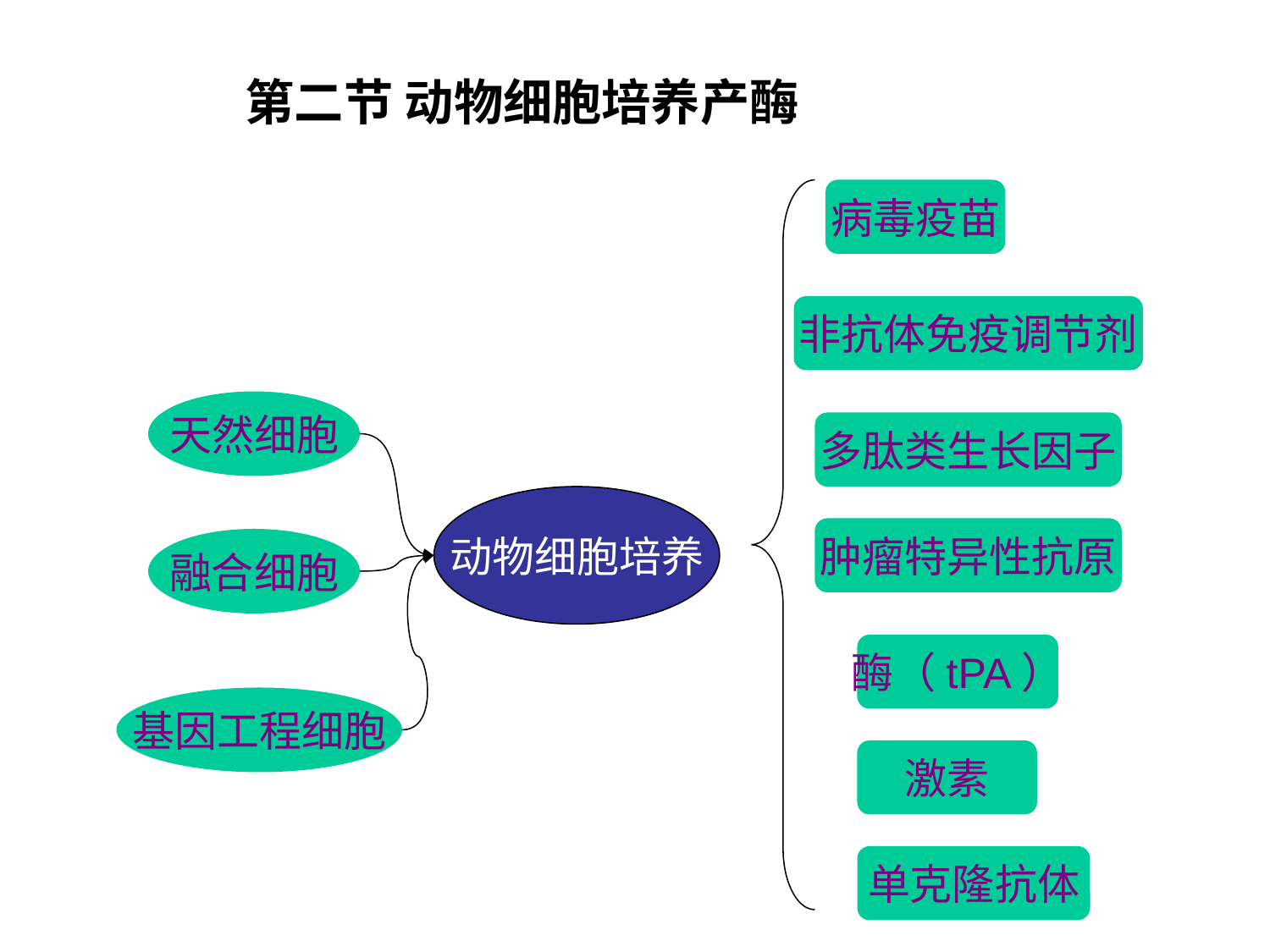

第二节 动物细胞培养产酶

病毒疫苗
非抗体免疫调节剂
天然细胞
多肽类生长因子
动物细胞培养
肿瘤特异性抗原
融合细胞
酶（tPA）
基因工程细胞
激素
单克隆抗体